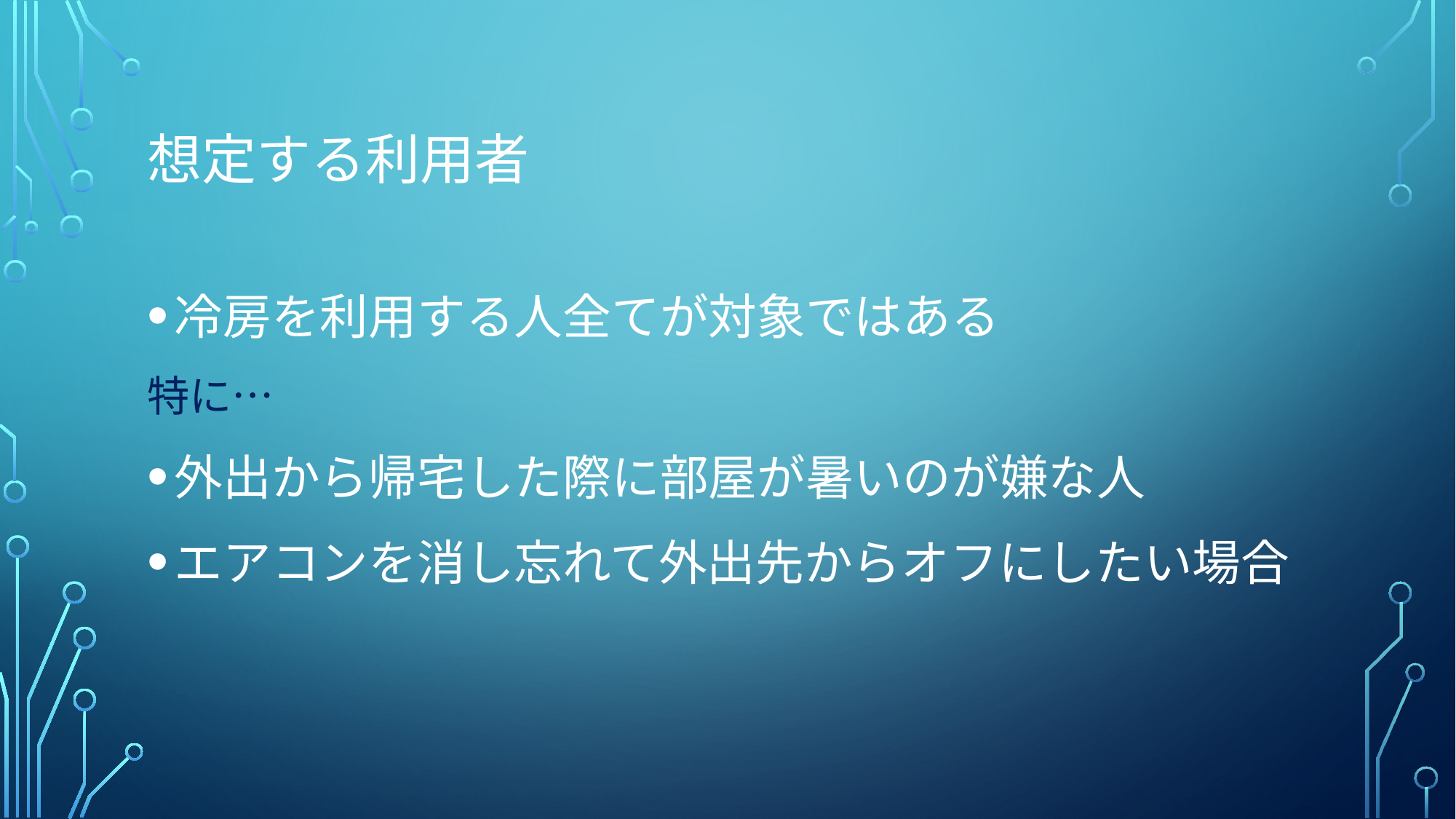

# 想定する利用者
冷房を利用する人全てが対象ではある
特に…
外出から帰宅した際に部屋が暑いのが嫌な人
エアコンを消し忘れて外出先からオフにしたい場合